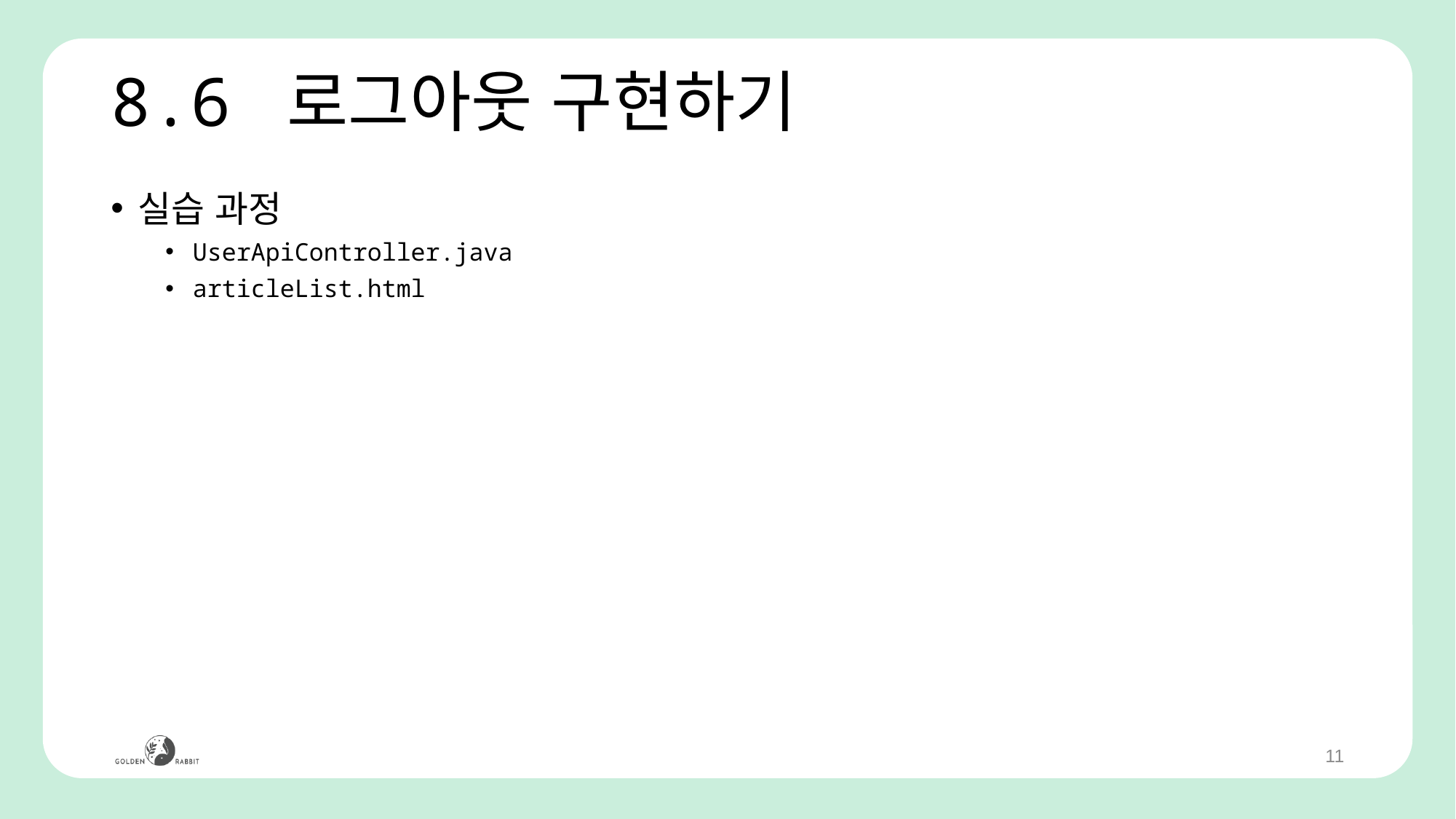

# 8.6 로그아웃 구현하기
실습 과정
UserApiController.java
articleList.html

11